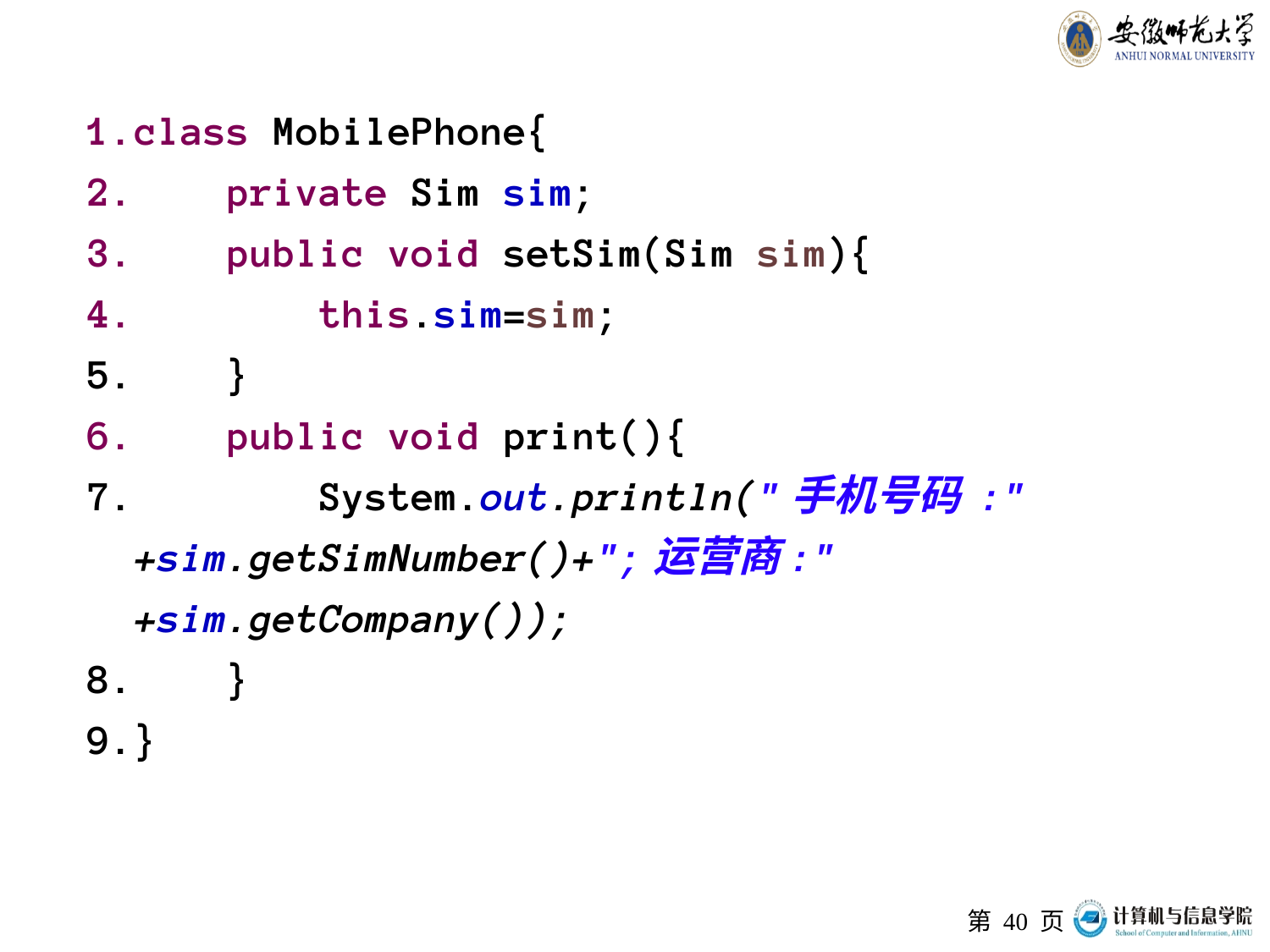

class MobilePhone{
    private Sim sim;
    public void setSim(Sim sim){
        this.sim=sim;
    }
    public void print(){
        System.out.println("手机号码 :" +sim.getSimNumber()+";运营商:" +sim.getCompany());
    }
}

第 40 页